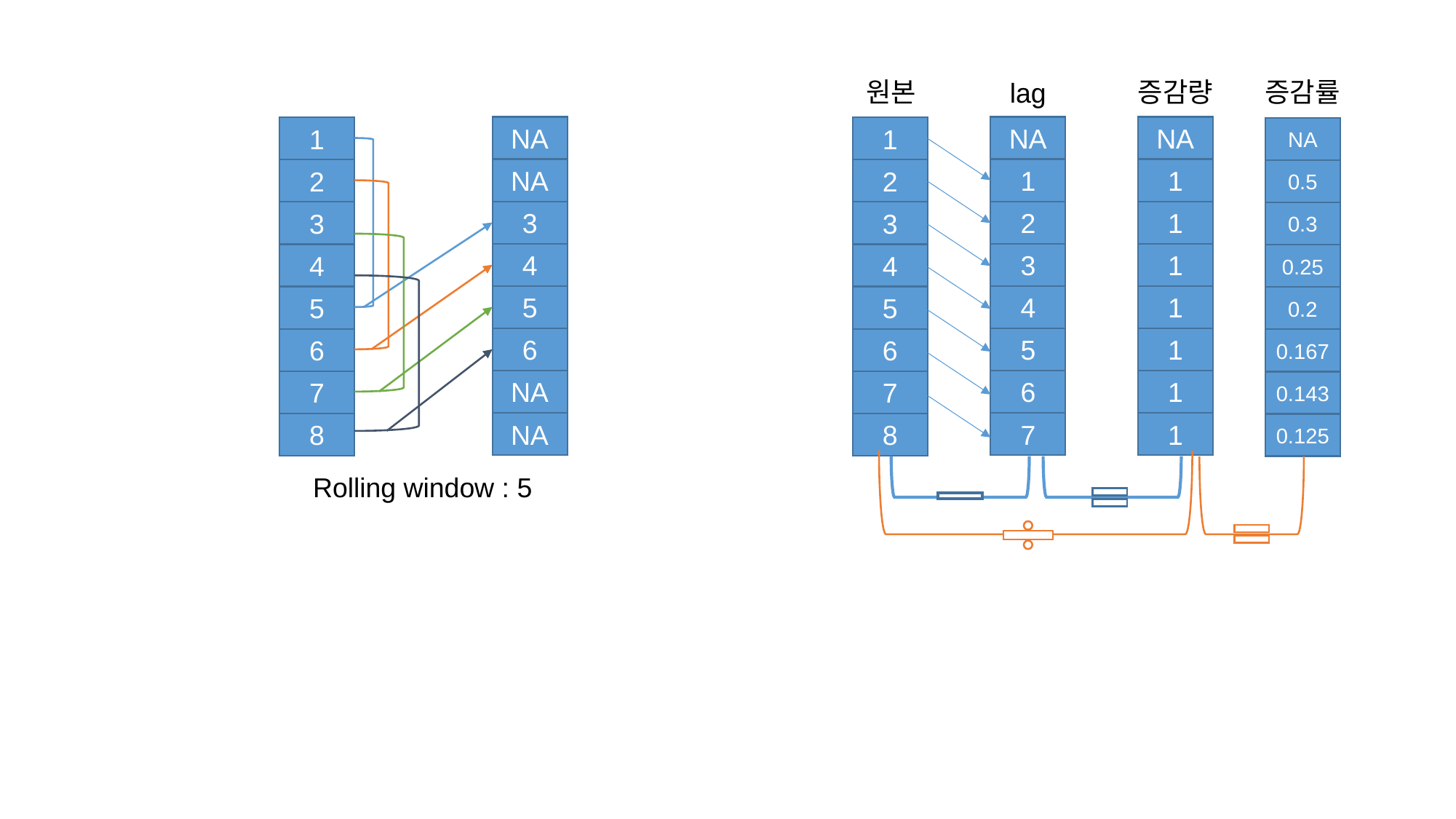

원본
증감량
증감률
lag
NA
NA
NA
1
1
NA

NA
1
1
2
2
0.5

3
2
1
3
3
0.3

4
3
1
4
4
0.25

5
4
1
5
5
0.2
6
5
1
6
6
0.167

NA
6
1
7
7
0.143

NA
7
1
8
8
0.125

Rolling window : 5